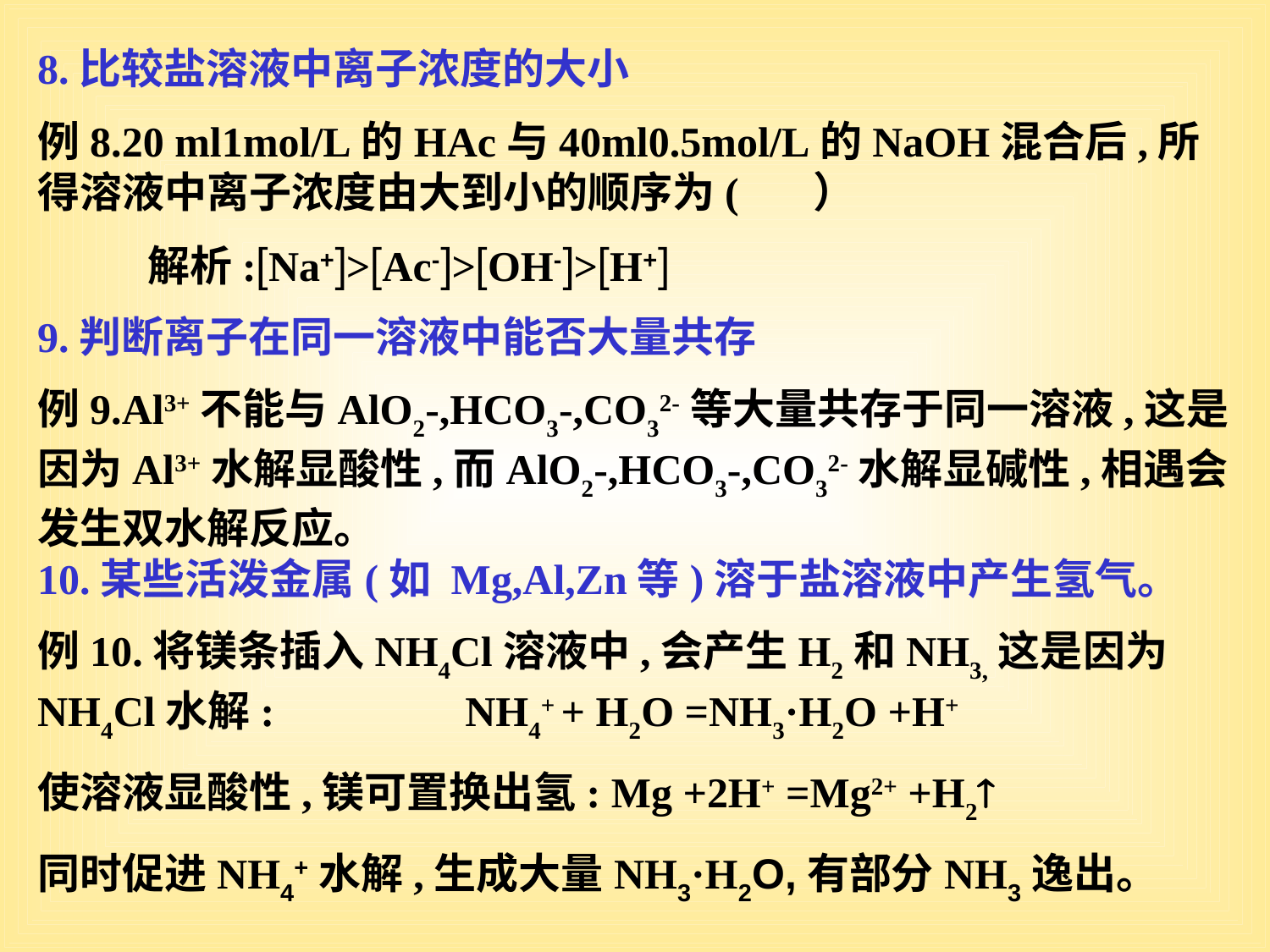

8.比较盐溶液中离子浓度的大小
例8.20 ml1mol/L的HAc与40ml0.5mol/L的NaOH混合后,所得溶液中离子浓度由大到小的顺序为(      ）
解析:[Na+]>[Ac-]>[OH-]>[H+]
9.判断离子在同一溶液中能否大量共存
例9.Al3+不能与AlO2-,HCO3-,CO32-等大量共存于同一溶液,这是因为Al3+水解显酸性,而AlO2-,HCO3-,CO32-水解显碱性,相遇会发生双水解反应。
10.某些活泼金属(如 Mg,Al,Zn等)溶于盐溶液中产生氢气。
例10.将镁条插入NH4Cl溶液中,会产生H2和NH3,这是因为NH4Cl水解:                  NH4+ + H2O =NH3·H2O +H+
使溶液显酸性,镁可置换出氢: Mg +2H+ =Mg2+ +H2↑
同时促进NH4+水解,生成大量NH3·H2O,有部分NH3逸出。